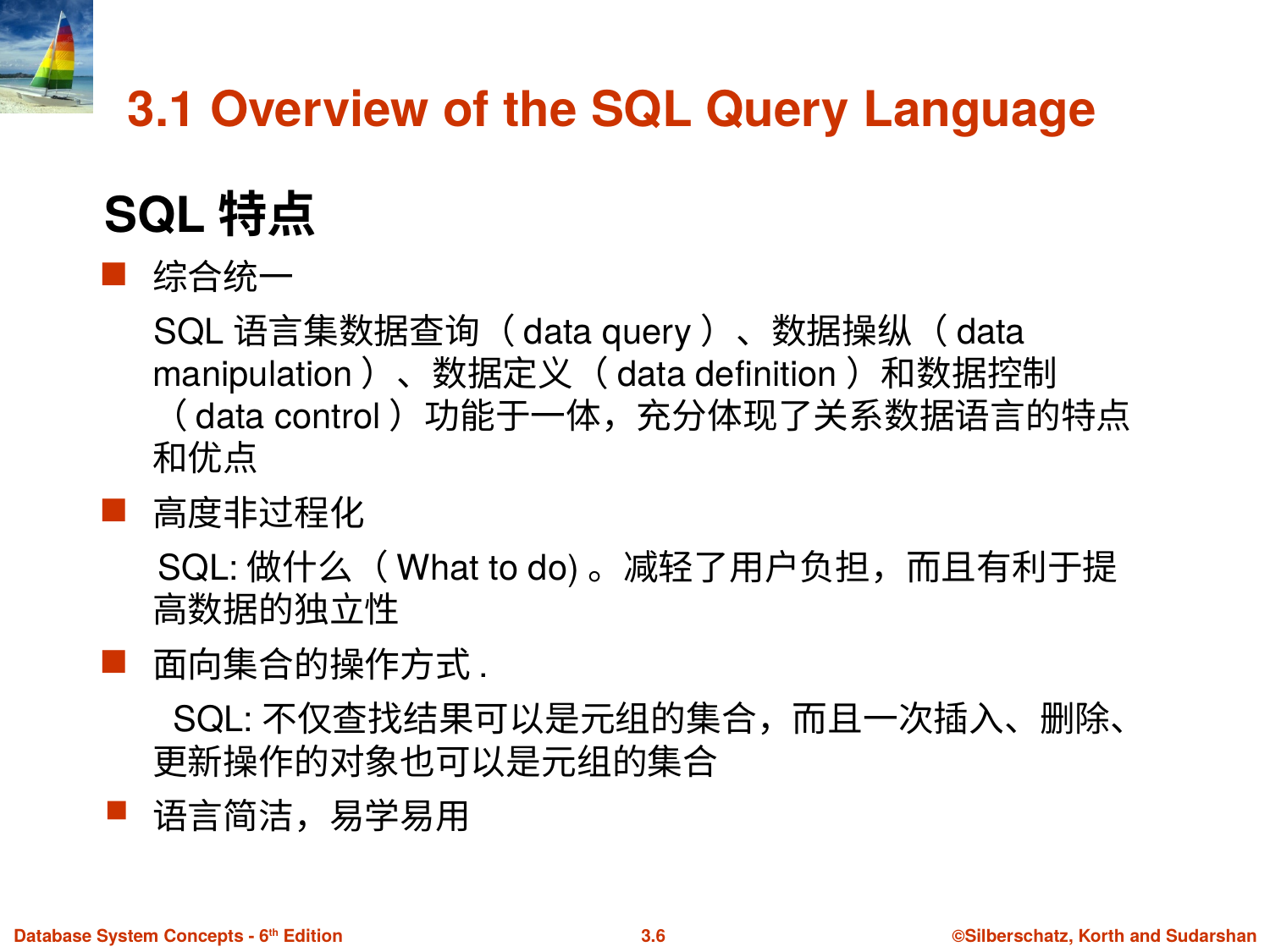

# 3.1 Overview of the SQL Query Language
SQL特点
综合统一
     SQL语言集数据查询（data query）、数据操纵（data manipulation）、数据定义（data definition）和数据控制（data control）功能于一体，充分体现了关系数据语言的特点和优点
高度非过程化
      SQL:做什么（What to do)。减轻了用户负担，而且有利于提高数据的独立性
面向集合的操作方式.
       SQL:不仅查找结果可以是元组的集合，而且一次插入、删除、更新操作的对象也可以是元组的集合
语言简洁，易学易用